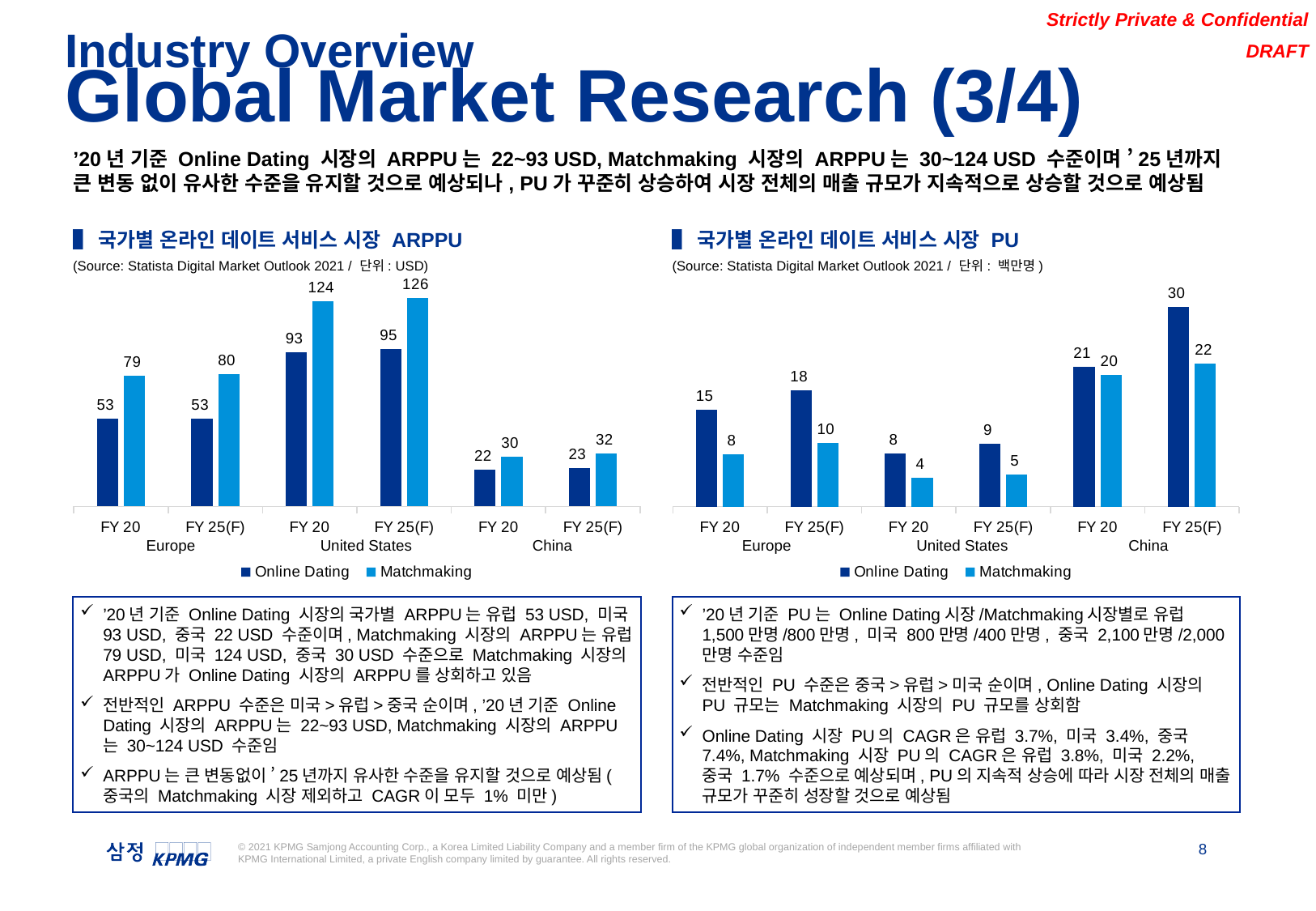

Industry Overview
Global Market Research (3/4)
’20년 기준 Online Dating 시장의 ARPPU는 22~93 USD, Matchmaking 시장의 ARPPU는 30~124 USD 수준이며 ’25년까지 큰 변동 없이 유사한 수준을 유지할 것으로 예상되나, PU가 꾸준히 상승하여 시장 전체의 매출 규모가 지속적으로 상승할 것으로 예상됨
▌국가별 온라인 데이트 서비스 시장 ARPPU
▌국가별 온라인 데이트 서비스 시장 PU
(Source: Statista Digital Market Outlook 2021 / 단위: USD)
(Source: Statista Digital Market Outlook 2021 / 단위: 백만명)

### Chart

| Category | Online Dating | Matchmaking |
|---|---|---|
| FY 20 | 14.60377358490566 | 7.89873417721519 |
| FY 25(F) | 17.528301886792452 | 9.5375 |
| FY 20 | 8.021505376344086 | 4.282258064516129 |
| FY 25(F) | 9.48421052631579 | 4.777777777777778 |
| FY 20 | 21.045454545454547 | 19.866666666666667 |
| FY 25(F) | 30.08695652173913 | 21.59375 |

### Chart

| Category | Online Dating | Matchmaking |
|---|---|---|
| FY 20 | 53.0 | 79.0 |
| FY 25(F) | 53.0 | 80.0 |
| FY 20 | 93.0 | 124.0 |
| FY 25(F) | 95.0 | 126.0 |
| FY 20 | 22.0 | 30.0 |
| FY 25(F) | 23.0 | 32.0 |
Europe
United States
China
Europe
United States
China
’20년 기준 Online Dating 시장의 국가별 ARPPU는 유럽 53 USD, 미국 93 USD, 중국 22 USD 수준이며, Matchmaking 시장의 ARPPU는 유럽 79 USD, 미국 124 USD, 중국 30 USD 수준으로 Matchmaking 시장의 ARPPU가 Online Dating 시장의 ARPPU를 상회하고 있음
전반적인 ARPPU 수준은 미국>유럽>중국 순이며, ’20년 기준 Online Dating 시장의 ARPPU는 22~93 USD, Matchmaking 시장의 ARPPU는 30~124 USD 수준임
ARPPU는 큰 변동없이 ’25년까지 유사한 수준을 유지할 것으로 예상됨(중국의 Matchmaking 시장 제외하고 CAGR이 모두 1% 미만)
’20년 기준 PU는 Online Dating시장/Matchmaking시장별로 유럽 1,500만명/800만명, 미국 800만명/400만명, 중국 2,100만명/2,000만명 수준임
전반적인 PU 수준은 중국>유럽>미국 순이며, Online Dating 시장의 PU 규모는 Matchmaking 시장의 PU 규모를 상회함
Online Dating 시장 PU의 CAGR은 유럽 3.7%, 미국 3.4%, 중국 7.4%, Matchmaking 시장 PU의 CAGR은 유럽 3.8%, 미국 2.2%, 중국 1.7% 수준으로 예상되며, PU의 지속적 상승에 따라 시장 전체의 매출 규모가 꾸준히 성장할 것으로 예상됨